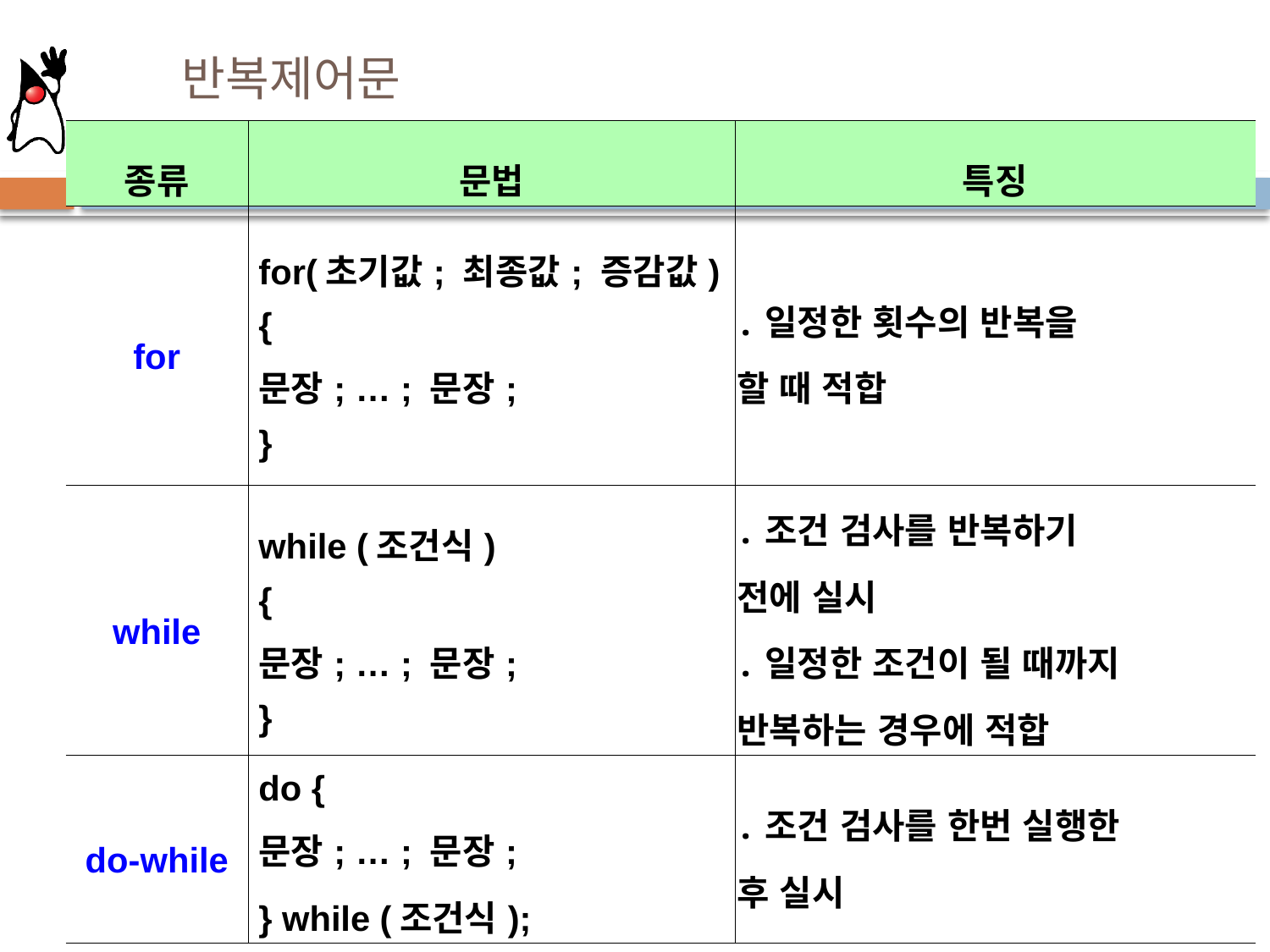

# 반복제어문

| 종류 | 문법 | 특징 |
| --- | --- | --- |
| for | for(초기값; 최종값; 증감값) { 문장; … ; 문장; } | ․일정한 횟수의 반복을 할 때 적합 |
| while | while (조건식) { 문장; … ; 문장; } | ․조건 검사를 반복하기 전에 실시 ․일정한 조건이 될 때까지 반복하는 경우에 적합 |
| do-while | do { 문장; … ; 문장; } while (조건식); | ․조건 검사를 한번 실행한 후 실시 |